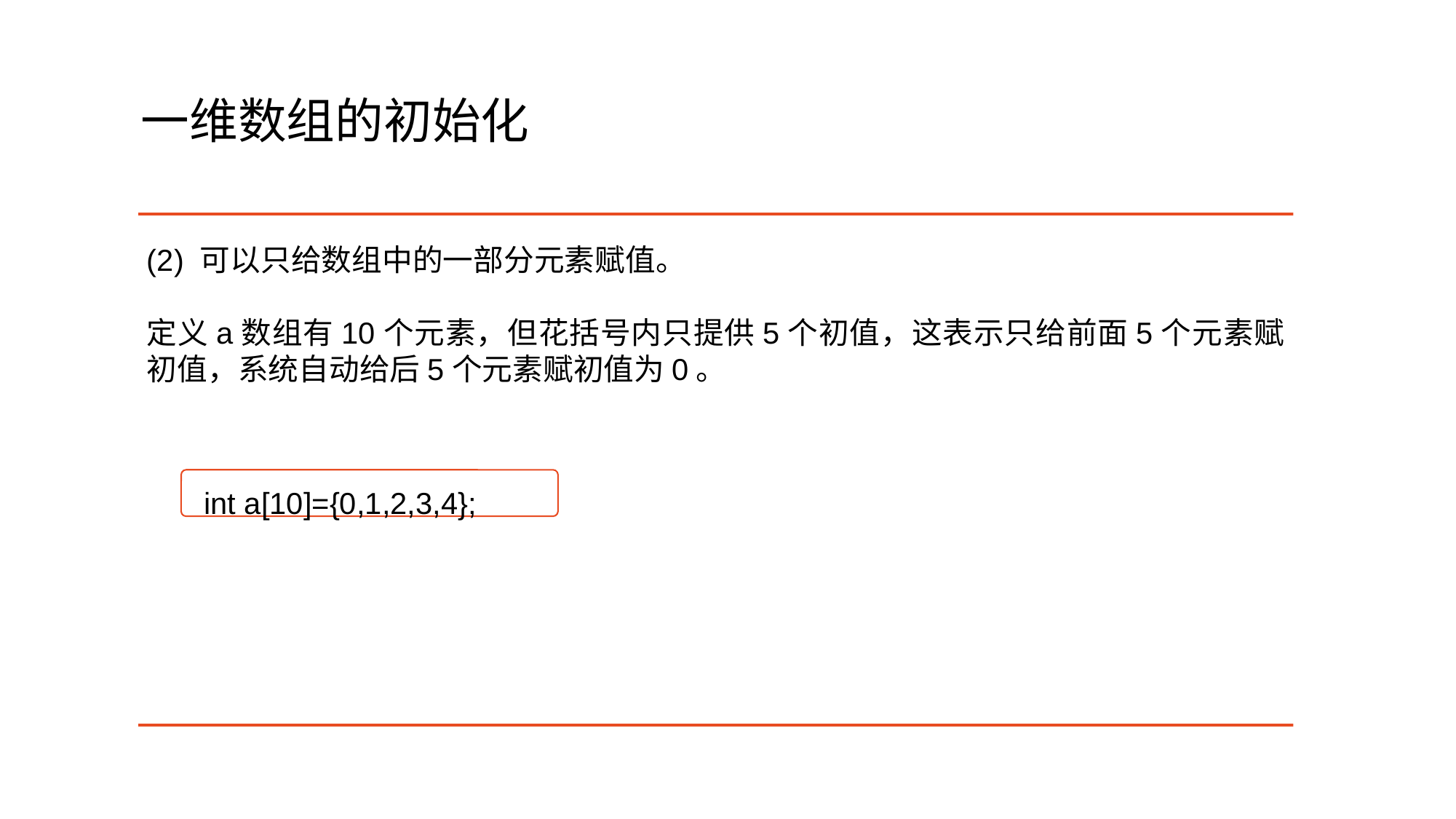

# 一维数组的初始化
(2) 可以只给数组中的一部分元素赋值。

定义a数组有10个元素，但花括号内只提供5个初值，这表示只给前面5个元素赋初值，系统自动给后5个元素赋初值为0。

int a[10]={0,1,2,3,4};